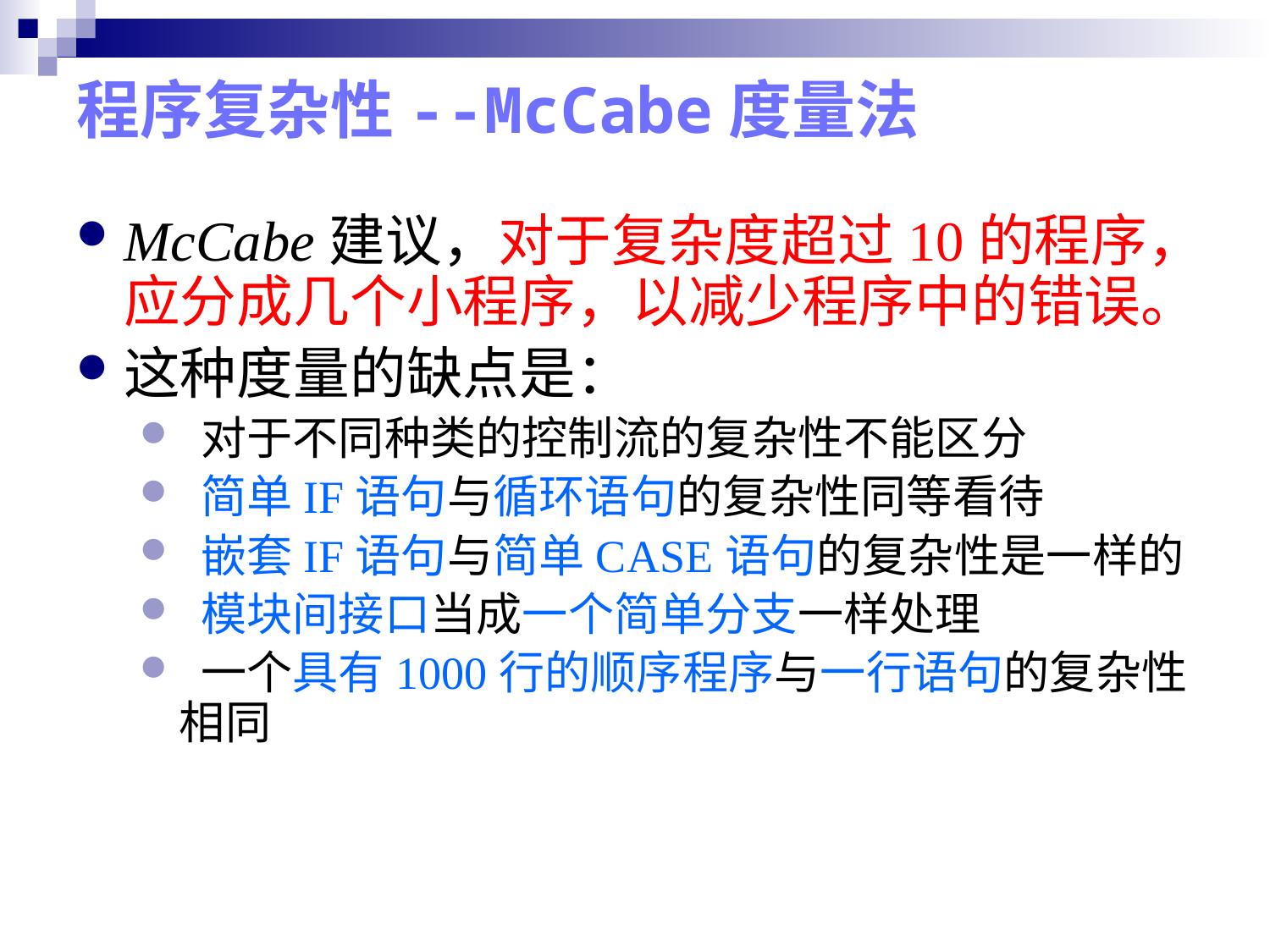

# 程序复杂性--McCabe度量法
McCabe建议，对于复杂度超过10的程序，应分成几个小程序，以减少程序中的错误。
这种度量的缺点是：
 对于不同种类的控制流的复杂性不能区分
 简单IF语句与循环语句的复杂性同等看待
 嵌套IF语句与简单CASE语句的复杂性是一样的
 模块间接口当成一个简单分支一样处理
 一个具有1000行的顺序程序与一行语句的复杂性相同

29